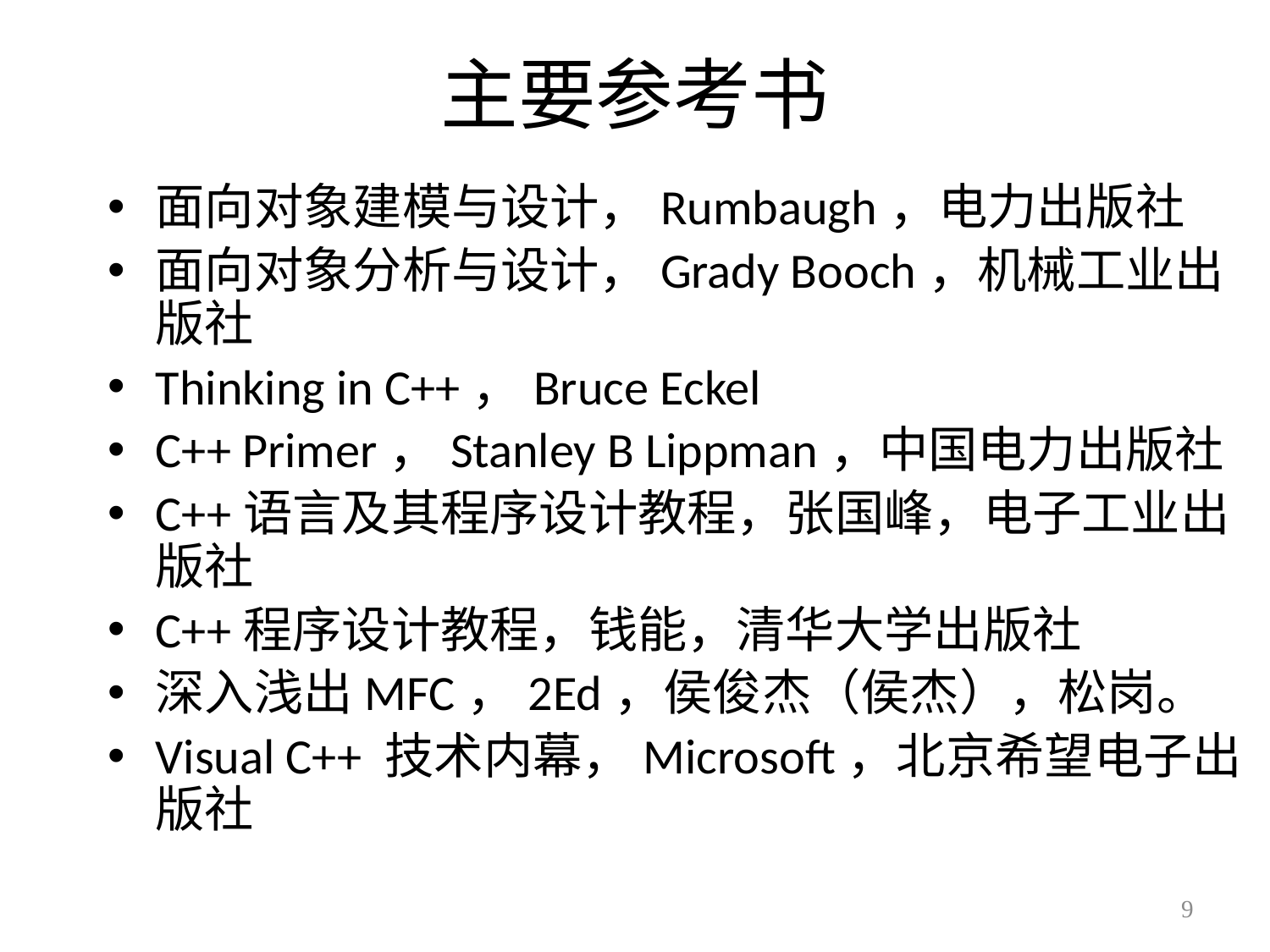

# 主要参考书
面向对象建模与设计，Rumbaugh，电力出版社
面向对象分析与设计，Grady Booch，机械工业出版社
Thinking in C++，Bruce Eckel
C++ Primer，Stanley B Lippman，中国电力出版社
C++语言及其程序设计教程，张国峰，电子工业出版社
C++程序设计教程，钱能，清华大学出版社
深入浅出MFC，2Ed，侯俊杰（侯杰），松岗。
Visual C++ 技术内幕，Microsoft，北京希望电子出版社
9